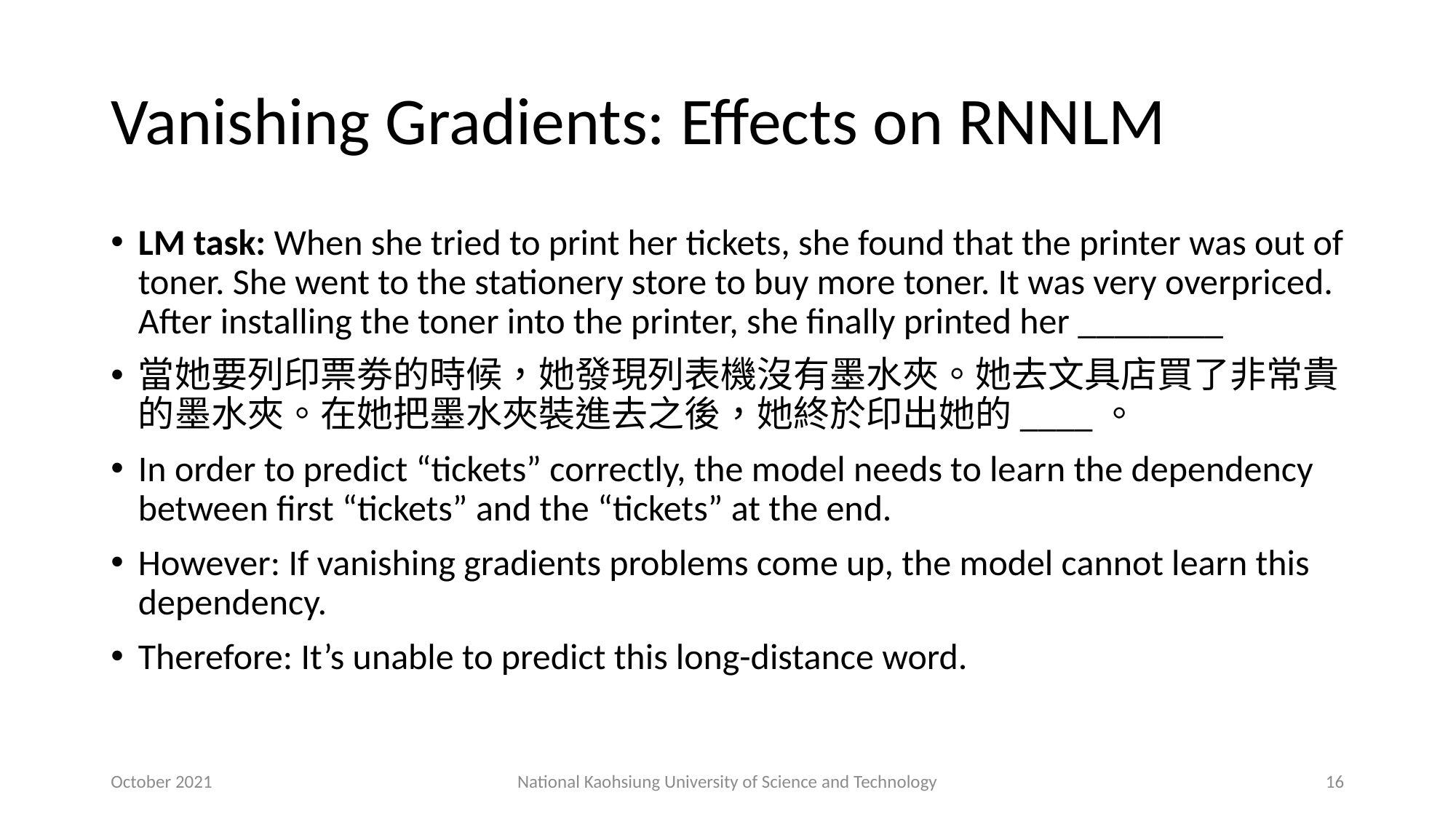

# Vanishing Gradients: Effects on RNNLM
LM task: When she tried to print her tickets, she found that the printer was out of toner. She went to the stationery store to buy more toner. It was very overpriced. After installing the toner into the printer, she finally printed her ________
當她要列印票劵的時候，她發現列表機沒有墨水夾。她去文具店買了非常貴的墨水夾。在她把墨水夾裝進去之後，她終於印出她的____。
In order to predict “tickets” correctly, the model needs to learn the dependency between first “tickets” and the “tickets” at the end.
However: If vanishing gradients problems come up, the model cannot learn this dependency.
Therefore: It’s unable to predict this long-distance word.
October 2021
National Kaohsiung University of Science and Technology
16